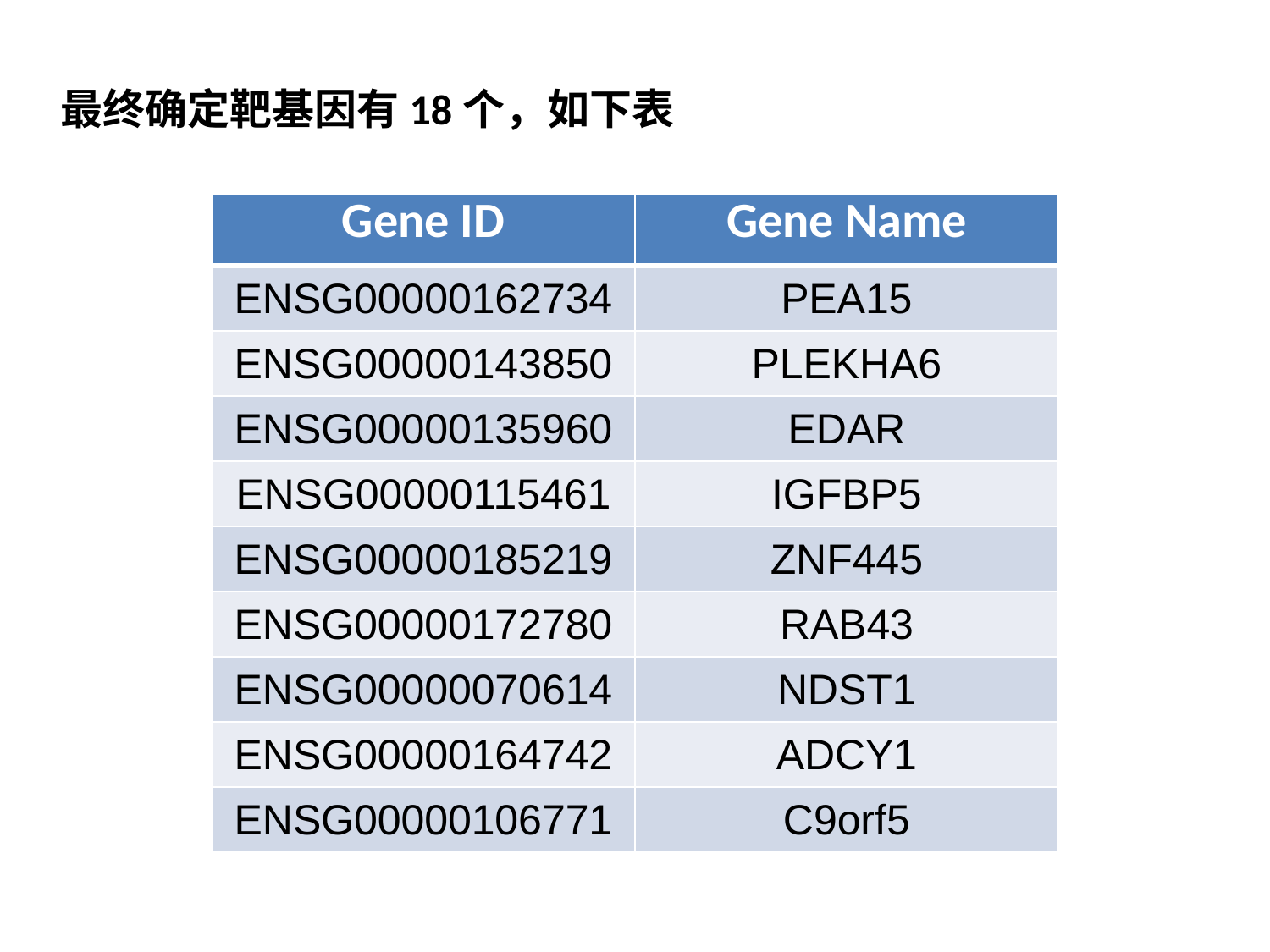

最终确定靶基因有18个，如下表
| Gene ID | Gene Name |
| --- | --- |
| ENSG00000162734 | PEA15 |
| ENSG00000143850 | PLEKHA6 |
| ENSG00000135960 | EDAR |
| ENSG00000115461 | IGFBP5 |
| ENSG00000185219 | ZNF445 |
| ENSG00000172780 | RAB43 |
| ENSG00000070614 | NDST1 |
| ENSG00000164742 | ADCY1 |
| ENSG00000106771 | C9orf5 |